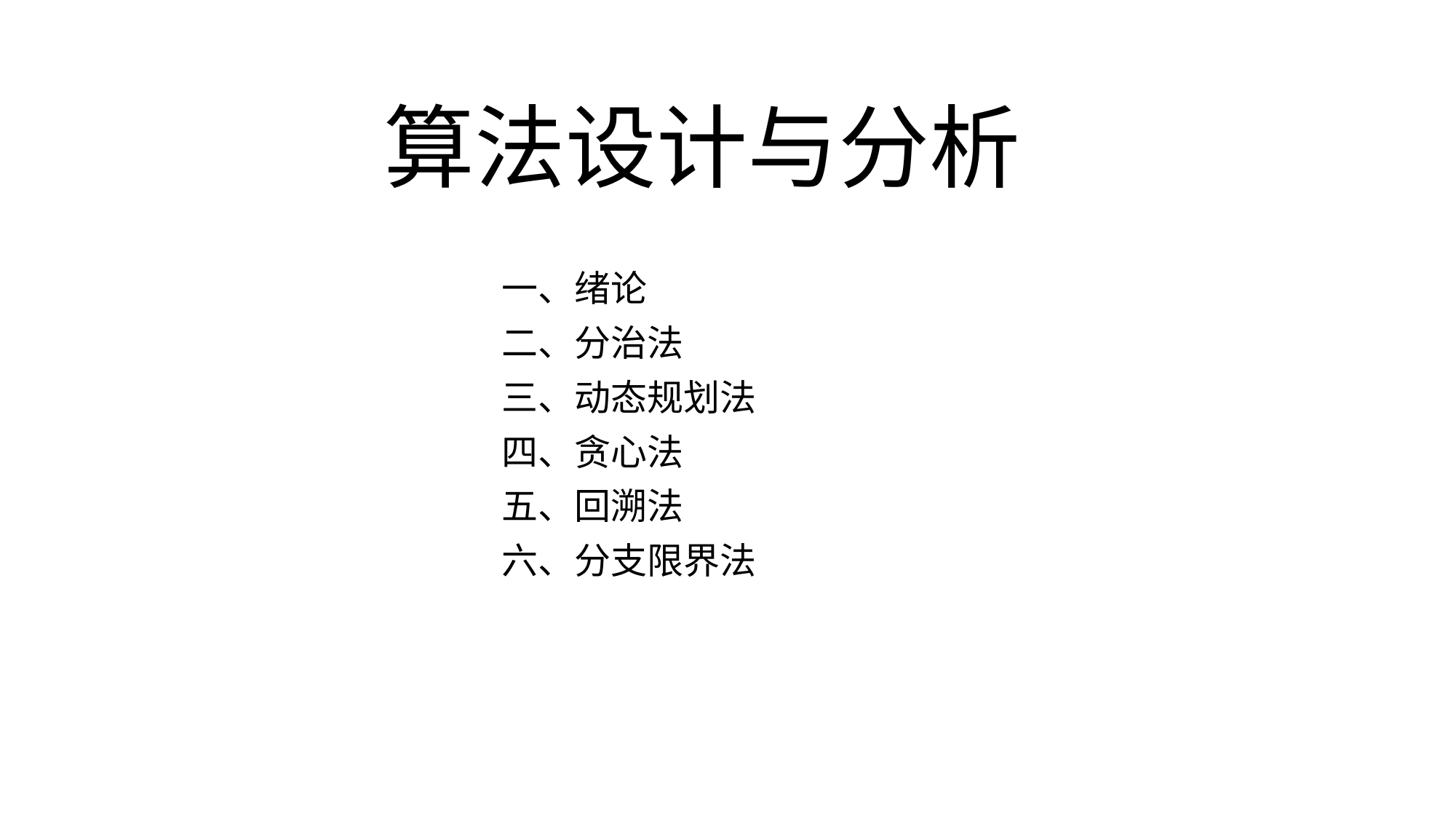

# 算法设计与分析
一、绪论
二、分治法
三、动态规划法
四、贪心法
五、回溯法
六、分支限界法